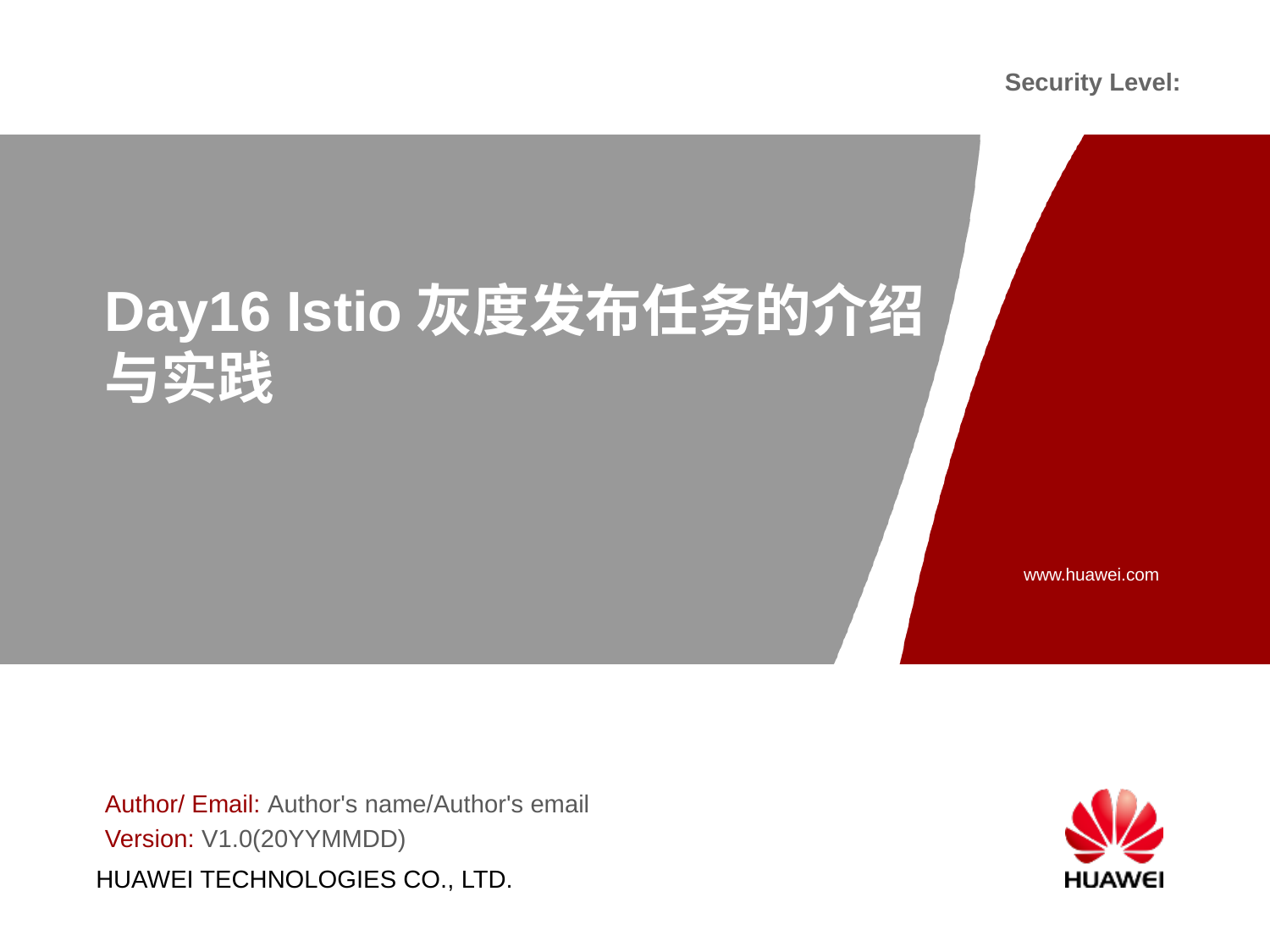

# Day16 Istio灰度发布任务的介绍与实践
Author/ Email: Author's name/Author's email
Version: V1.0(20YYMMDD)